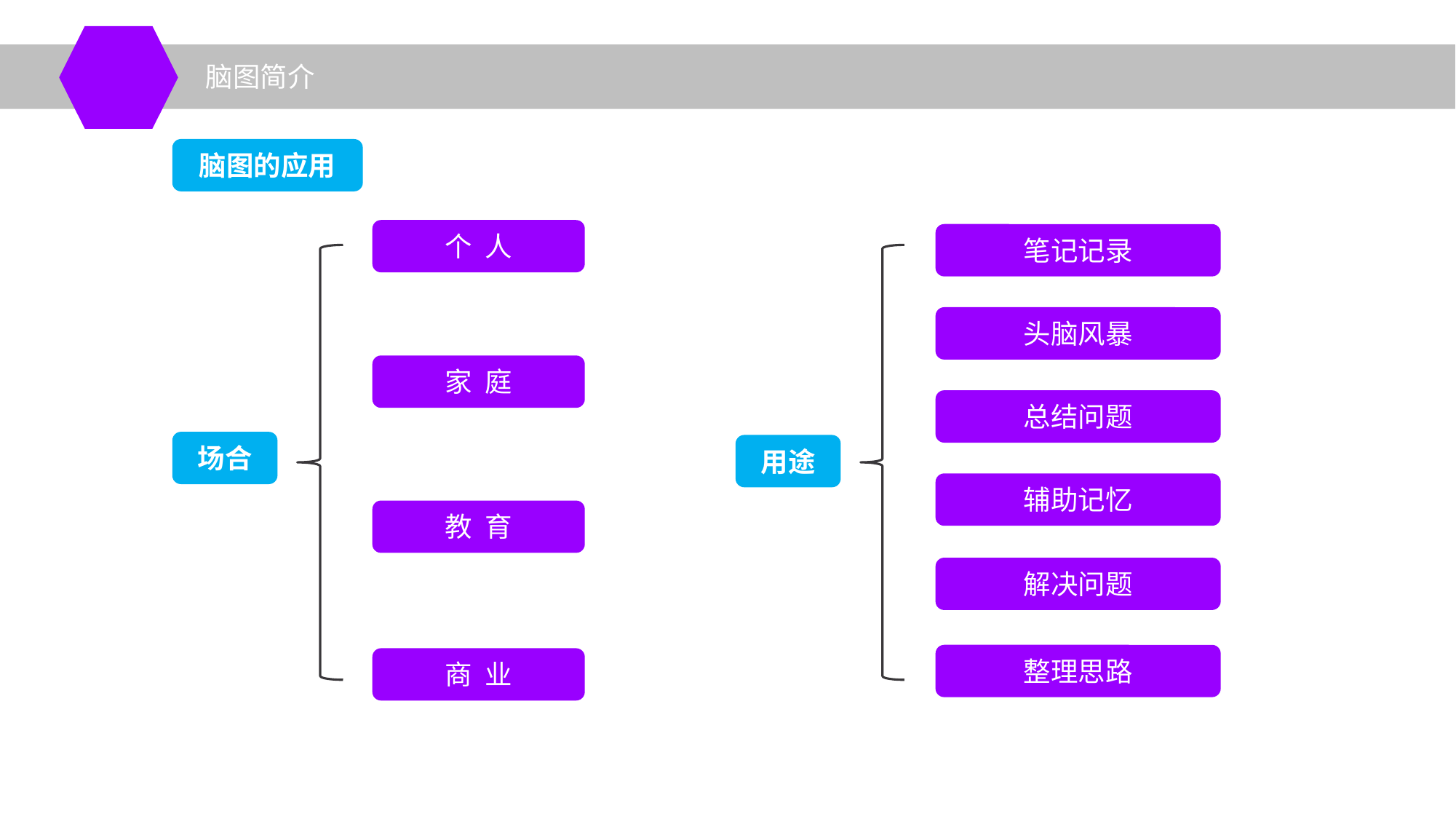

脑图简介
脑图的应用

个  人

笔记记录

头脑风暴

家  庭

总结问题
场合
用途

辅助记忆

教  育

解决问题

整理思路

商  业